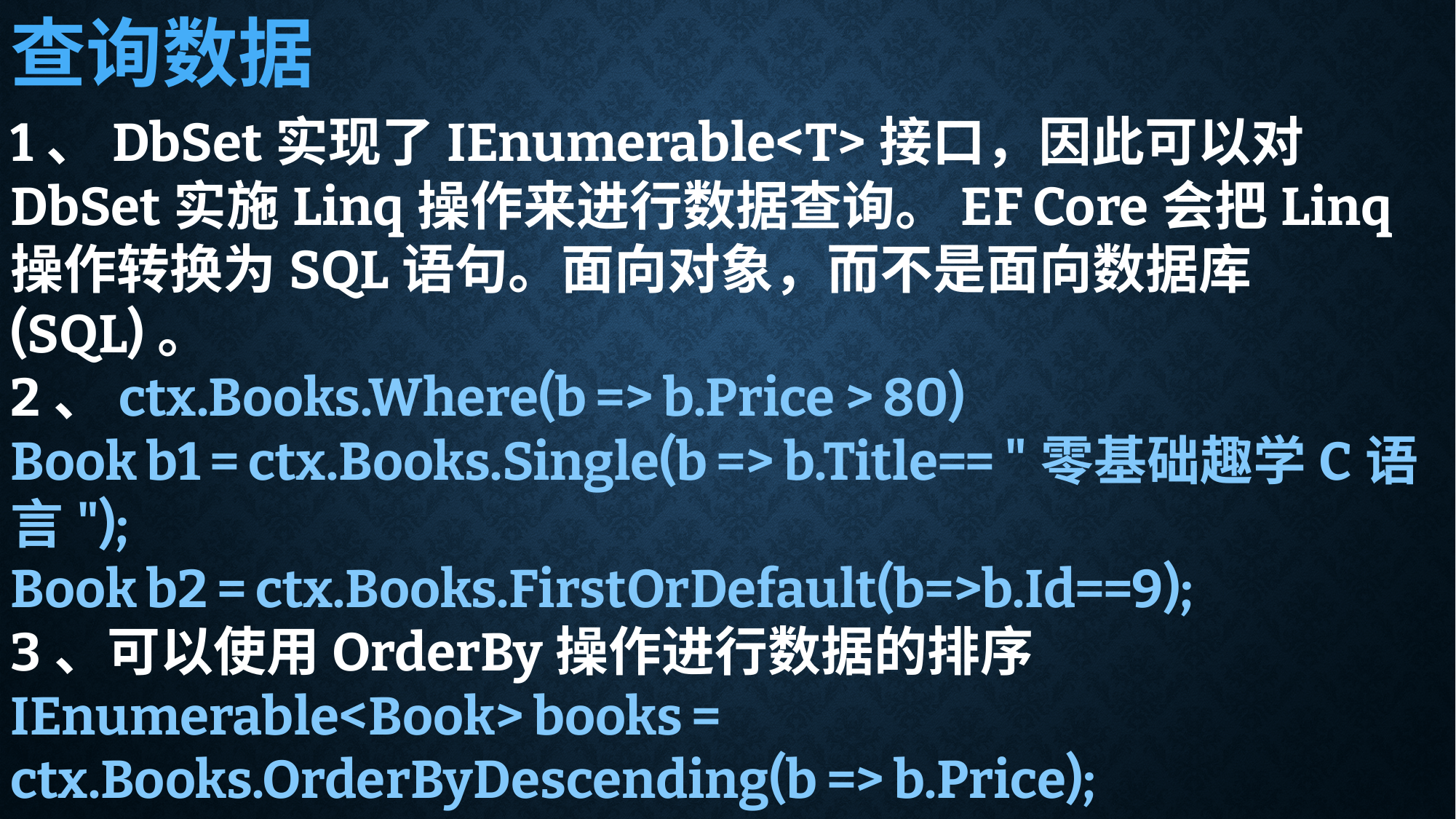

查询数据
1、DbSet实现了IEnumerable<T>接口，因此可以对DbSet实施Linq操作来进行数据查询。EF Core会把Linq操作转换为SQL语句。面向对象，而不是面向数据库(SQL)。
2、ctx.Books.Where(b => b.Price > 80)
Book b1 = ctx.Books.Single(b => b.Title== "零基础趣学C语言");
Book b2 = ctx.Books.FirstOrDefault(b=>b.Id==9);
3、可以使用OrderBy操作进行数据的排序
IEnumerable<Book> books = ctx.Books.OrderByDescending(b => b.Price);